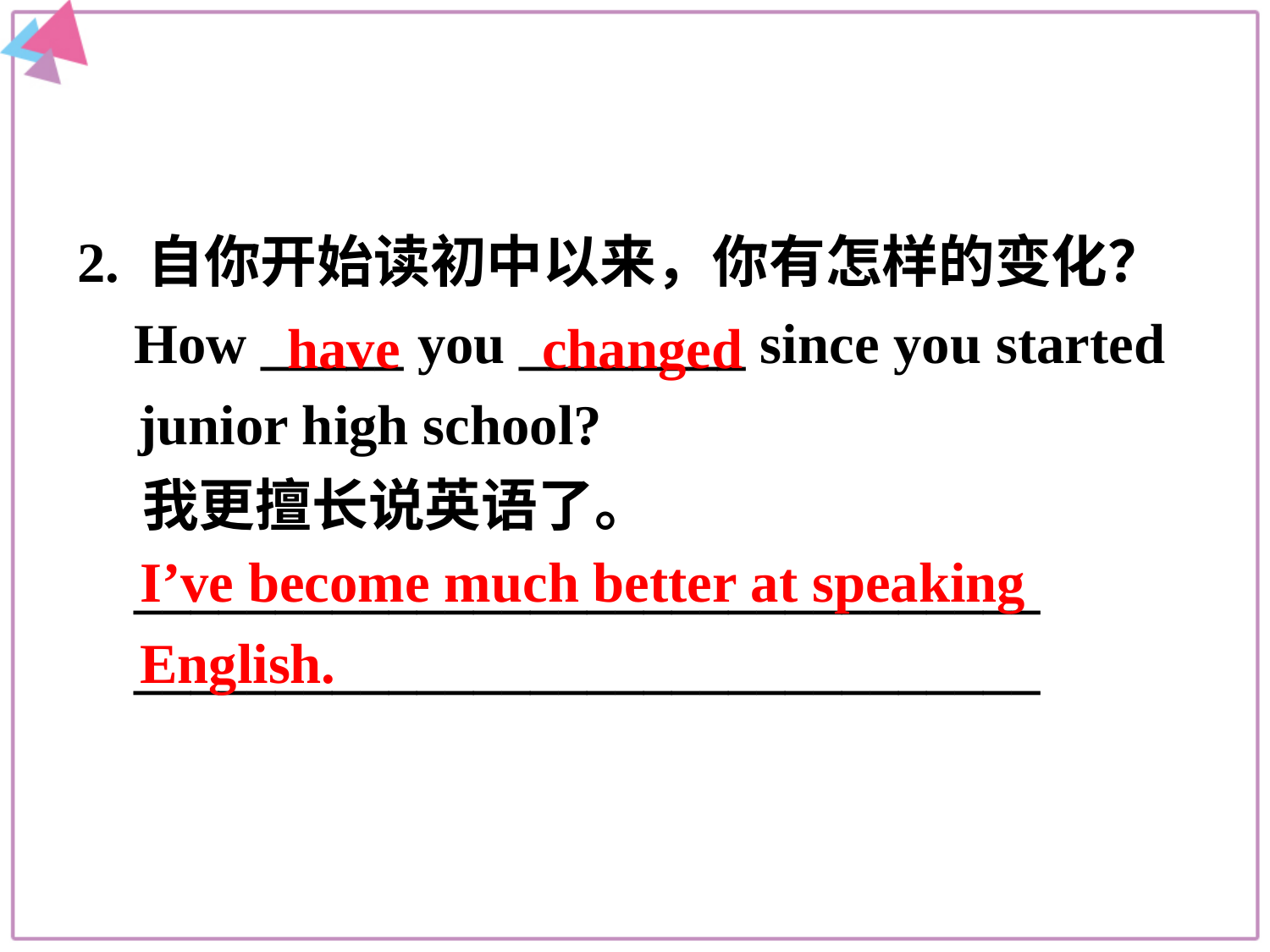

2. 自你开始读初中以来，你有怎样的变化？
    How _____ you ________ since you started junior high school?
    我更擅长说英语了。
    ________________________________
    ________________________________
have          changed
I’ve become much better at speaking English.